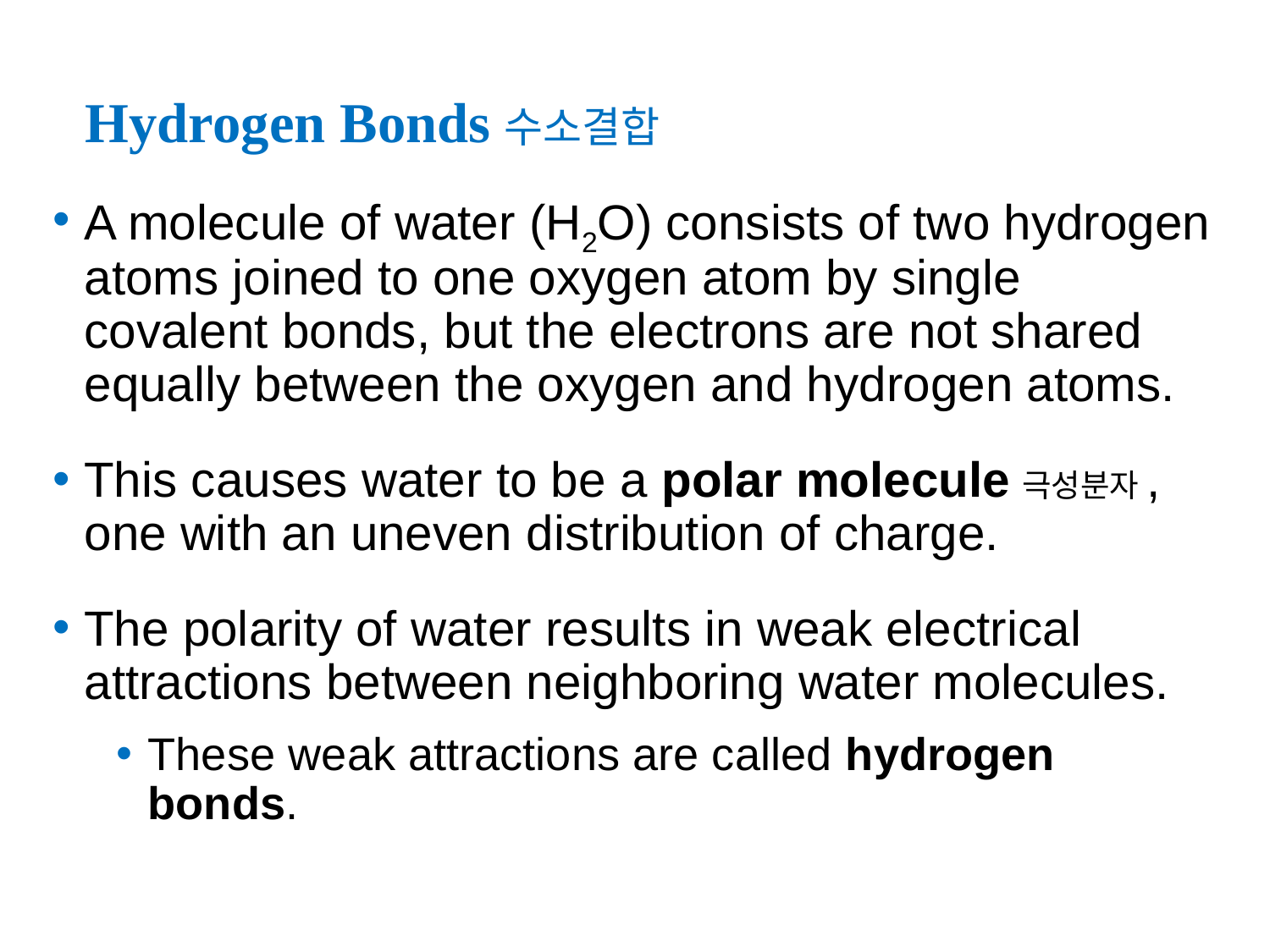

# Hydrogen Bonds수소결합
A molecule of water (H2O) consists of two hydrogen atoms joined to one oxygen atom by single covalent bonds, but the electrons are not shared equally between the oxygen and hydrogen atoms.
This causes water to be a polar molecule극성분자, one with an uneven distribution of charge.
The polarity of water results in weak electrical attractions between neighboring water molecules.
These weak attractions are called hydrogen bonds.